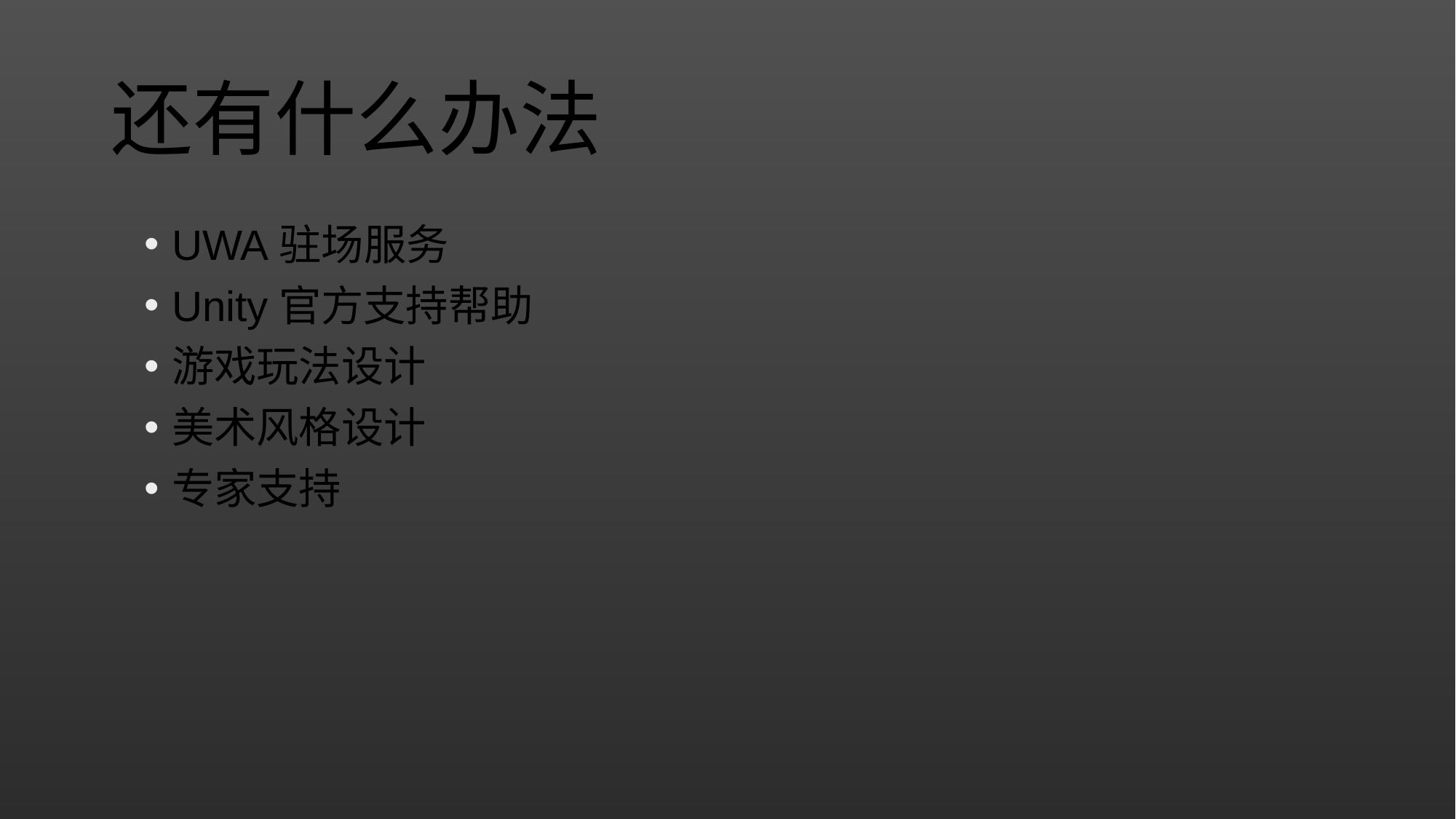

# 还有什么办法
UWA驻场服务
Unity官方支持帮助
游戏玩法设计
美术风格设计
专家支持